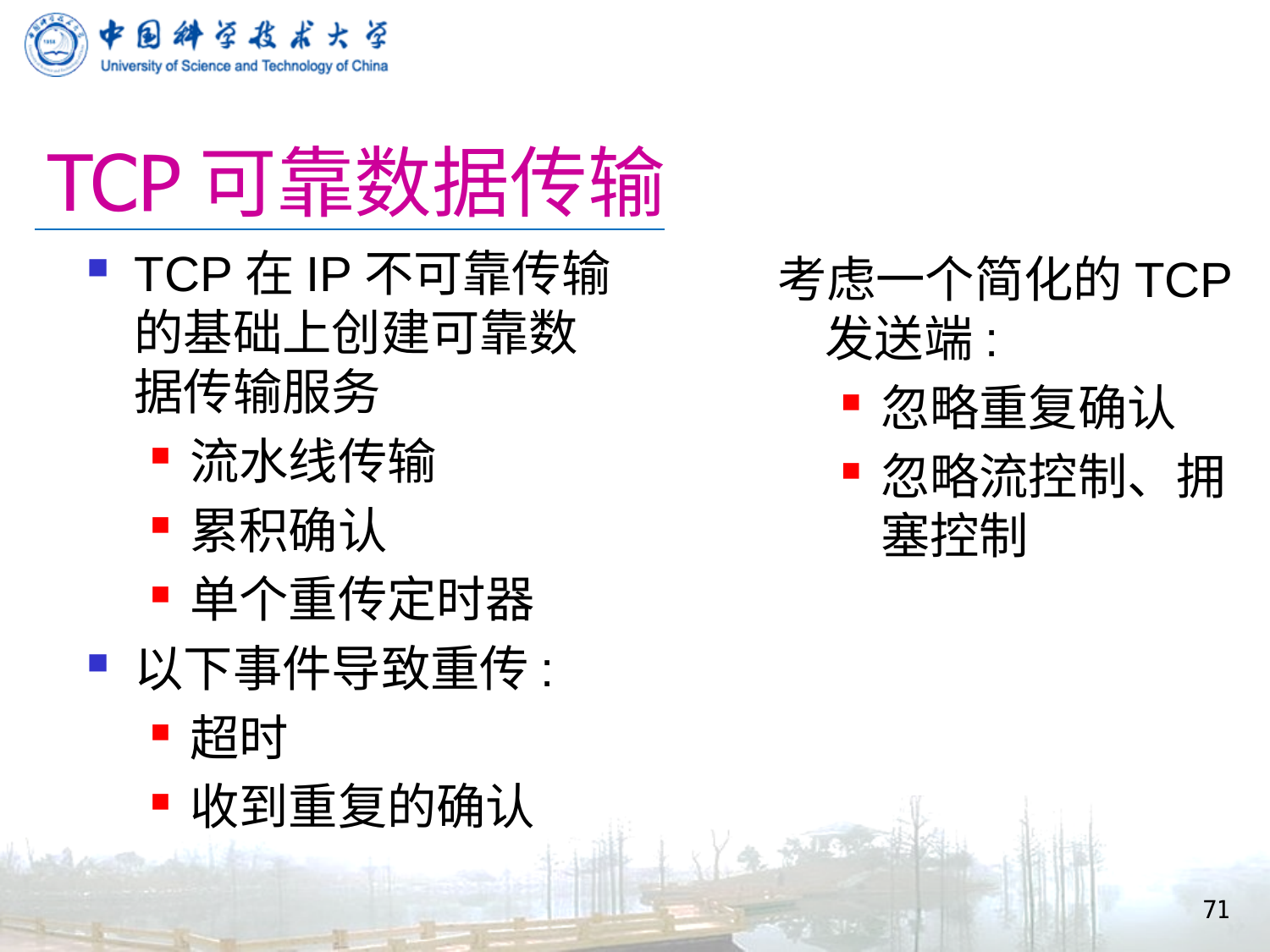

# TCP可靠数据传输
TCP在IP不可靠传输的基础上创建可靠数据传输服务
流水线传输
累积确认
单个重传定时器
以下事件导致重传:
超时
收到重复的确认

考虑一个简化的TCP发送端:
忽略重复确认
忽略流控制、拥塞控制
71